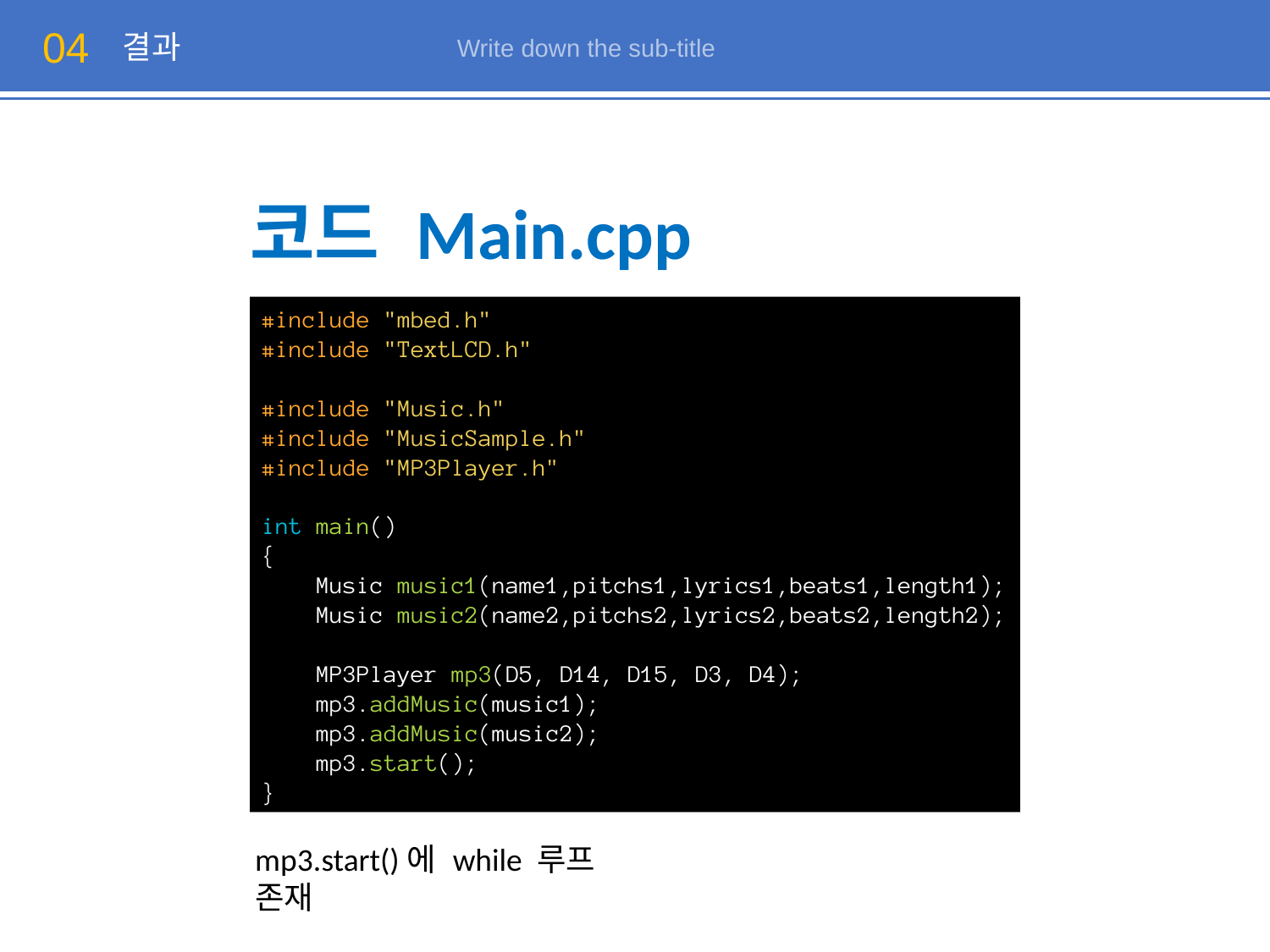

04
결과
Write down the sub-title
코드 Main.cpp
#include "mbed.h"
#include "TextLCD.h"
#include "Music.h"
#include "MusicSample.h"
#include "MP3Player.h"
int main()
{
    Music music1(name1,pitchs1,lyrics1,beats1,length1);
    Music music2(name2,pitchs2,lyrics2,beats2,length2);
    MP3Player mp3(D5, D14, D15, D3, D4);
    mp3.addMusic(music1);
    mp3.addMusic(music2);
    mp3.start();
}
mp3.start()에 while 루프 존재